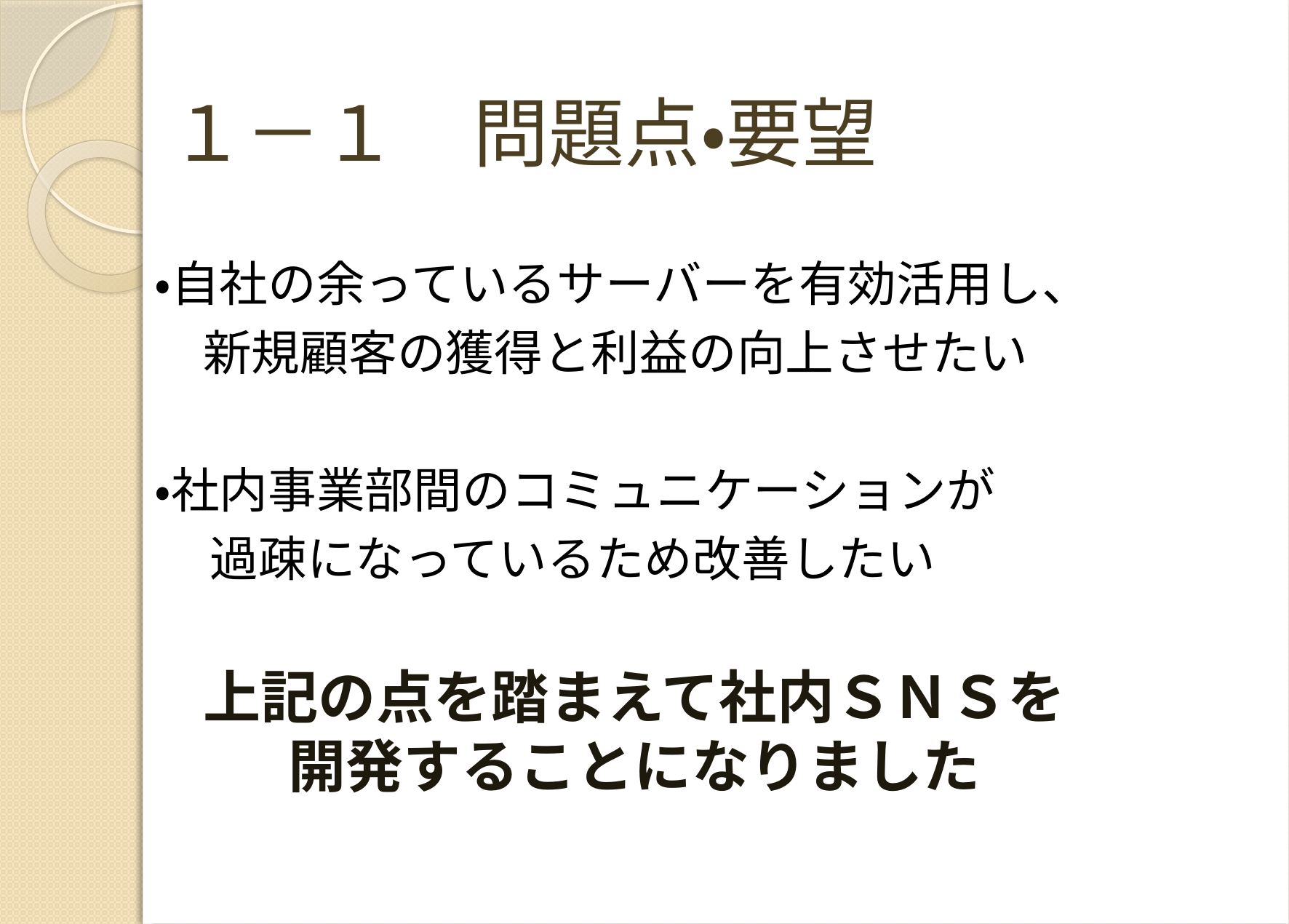

# １－１　問題点・要望
・自社の余っているサーバーを有効活用し、
　新規顧客の獲得と利益の向上させたい

・社内事業部間のコミュニケーションが
    過疎になっているため改善したい
上記の点を踏まえて社内ＳＮＳを
開発することになりました